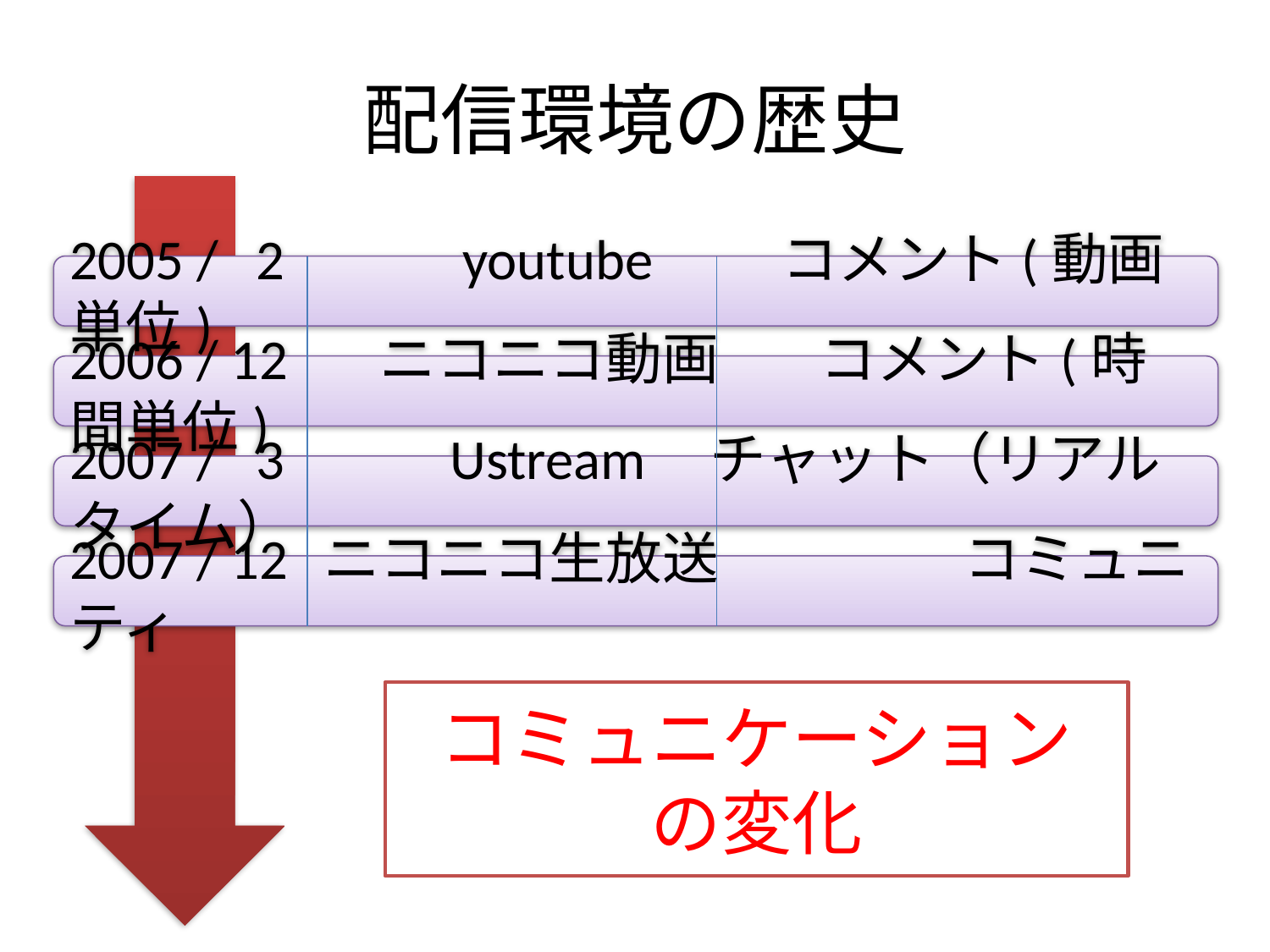

# 配信環境の歴史

2005 /   2	　　 youtube	     コメント(動画単位)
2006 / 12	　ニコニコ動画        コメント(時間単位)
2007 /   3	　　Ustream    チャット（リアルタイム）
2007 / 12	ニコニコ生放送	　      コミュニティ
コミュニケーション
の変化